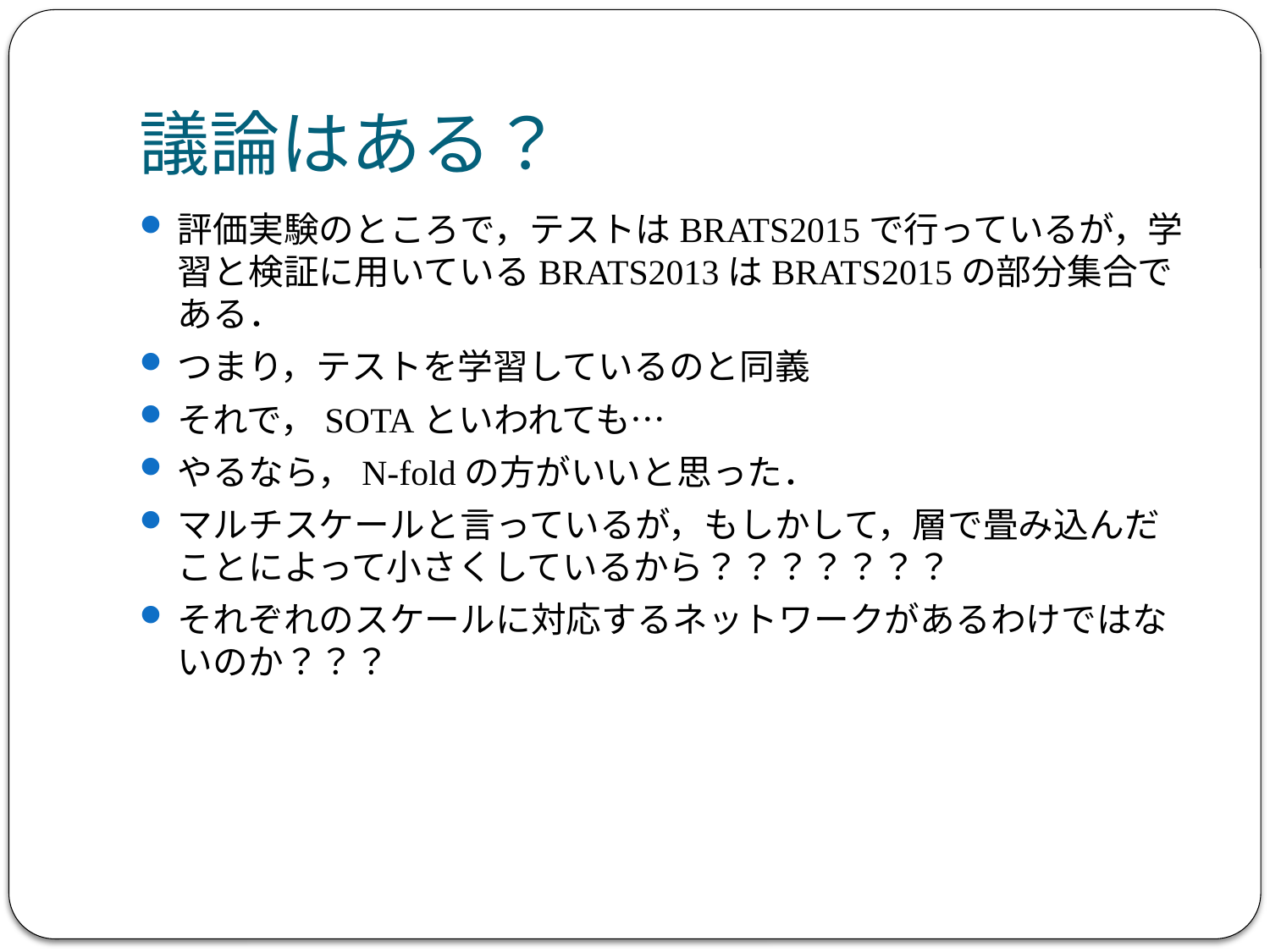

# 議論はある？
評価実験のところで，テストはBRATS2015で行っているが，学習と検証に用いているBRATS2013はBRATS2015の部分集合である．
つまり，テストを学習しているのと同義
それで，SOTAといわれても…
やるなら，N-foldの方がいいと思った．
マルチスケールと言っているが，もしかして，層で畳み込んだことによって小さくしているから？？？？？？？
それぞれのスケールに対応するネットワークがあるわけではないのか？？？